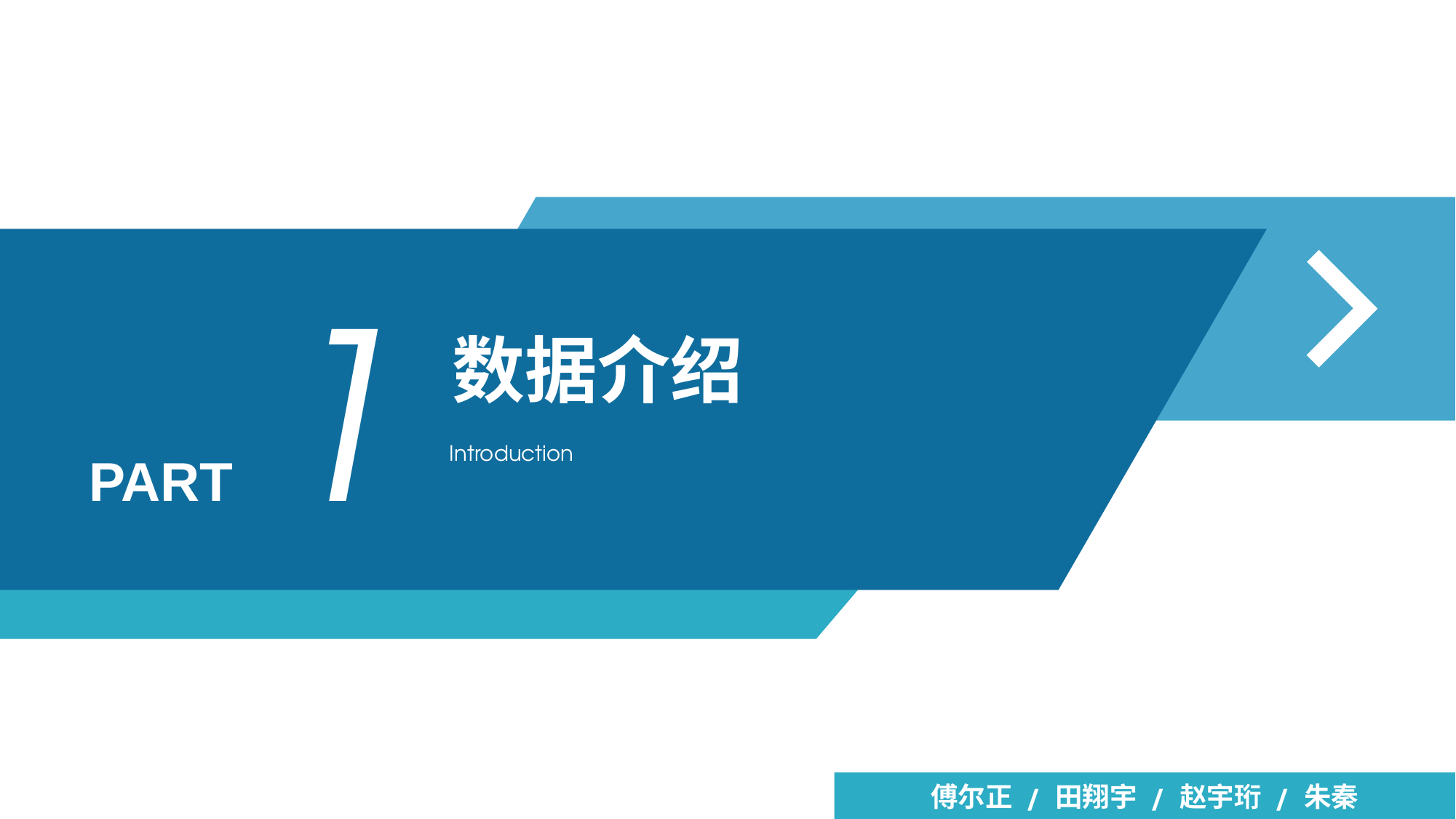

1
数据介绍

Introduction
PART
傅尔正 / 田翔宇 / 赵宇珩 / 朱秦